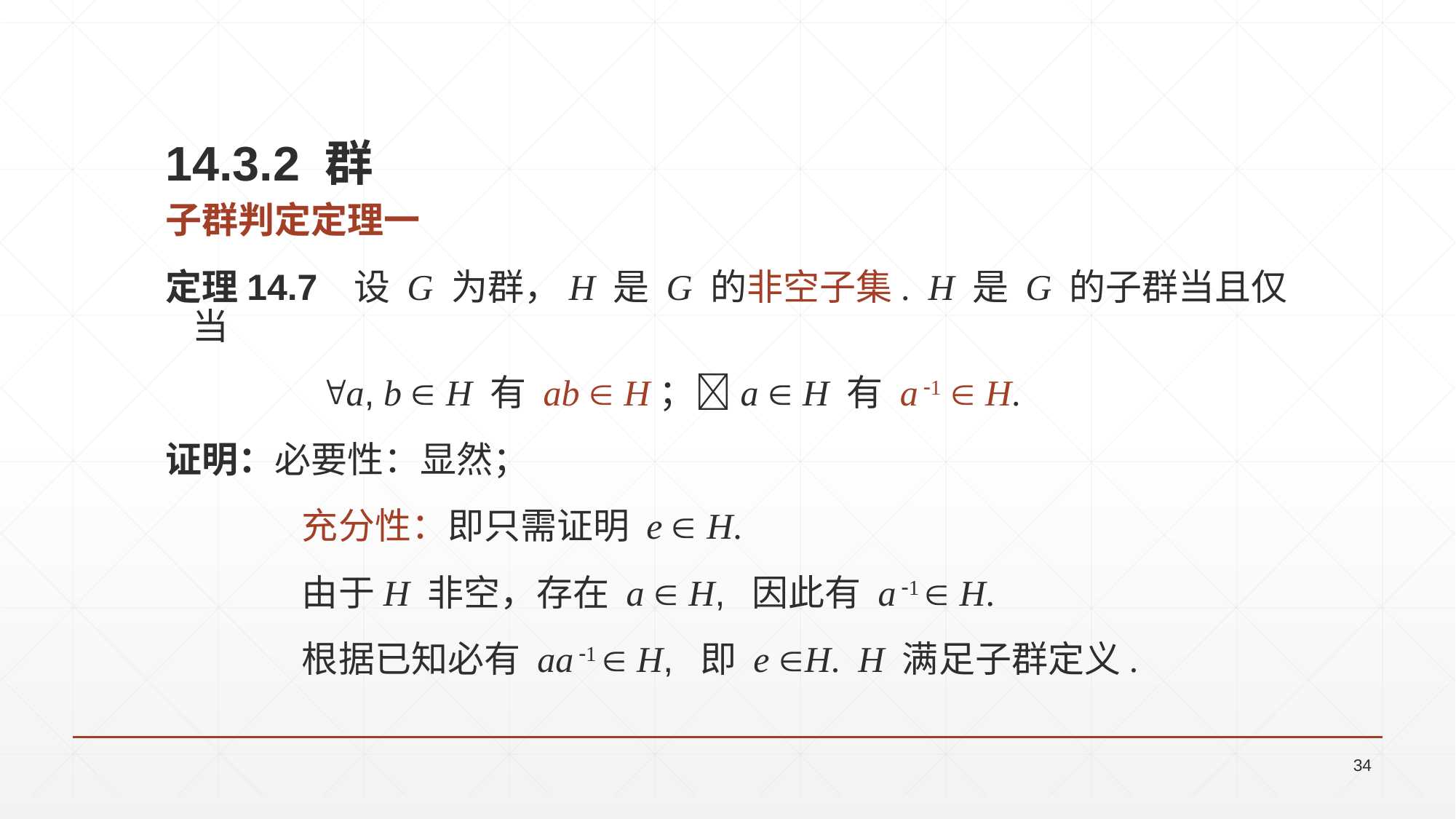

14.3.2 群
子群判定定理一
定理14.7   设 G 为群，H 是 G 的非空子集.  H 是 G 的子群当且仅当
		  ∀a, b ∈ H 有 ab ∈ H；∀a ∈ H 有 a −1 ∈ H.
证明：必要性：显然；
		充分性：即只需证明 e ∈ H.
		由于H 非空，存在 a ∈ H,  因此有 a −1 ∈ H.
		根据已知必有 aa −1 ∈ H,  即 e ∈H.  H 满足子群定义.
34